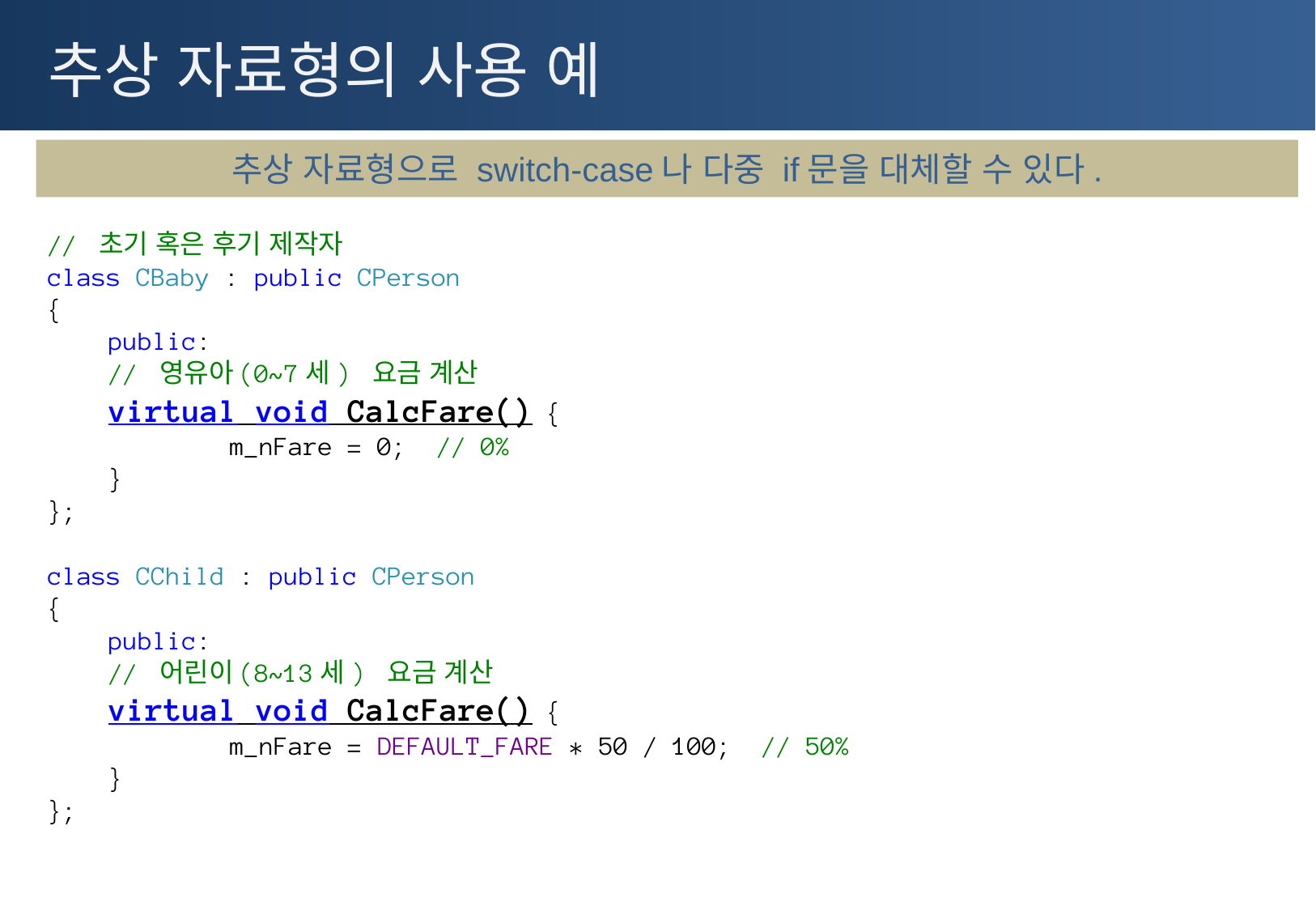

# 추상 자료형의 사용 예
추상 자료형으로 switch-case나 다중 if문을 대체할 수 있다.
// 초기 혹은 후기 제작자
class CBaby : public CPerson
{
public:
// 영유아(0~7세) 요금 계산
virtual void CalcFare() {
	m_nFare = 0;  // 0%
}
};

class CChild : public CPerson
{
public:
// 어린이(8~13세) 요금 계산
virtual void CalcFare() {
	m_nFare = DEFAULT_FARE * 50 / 100;  // 50%
}
};